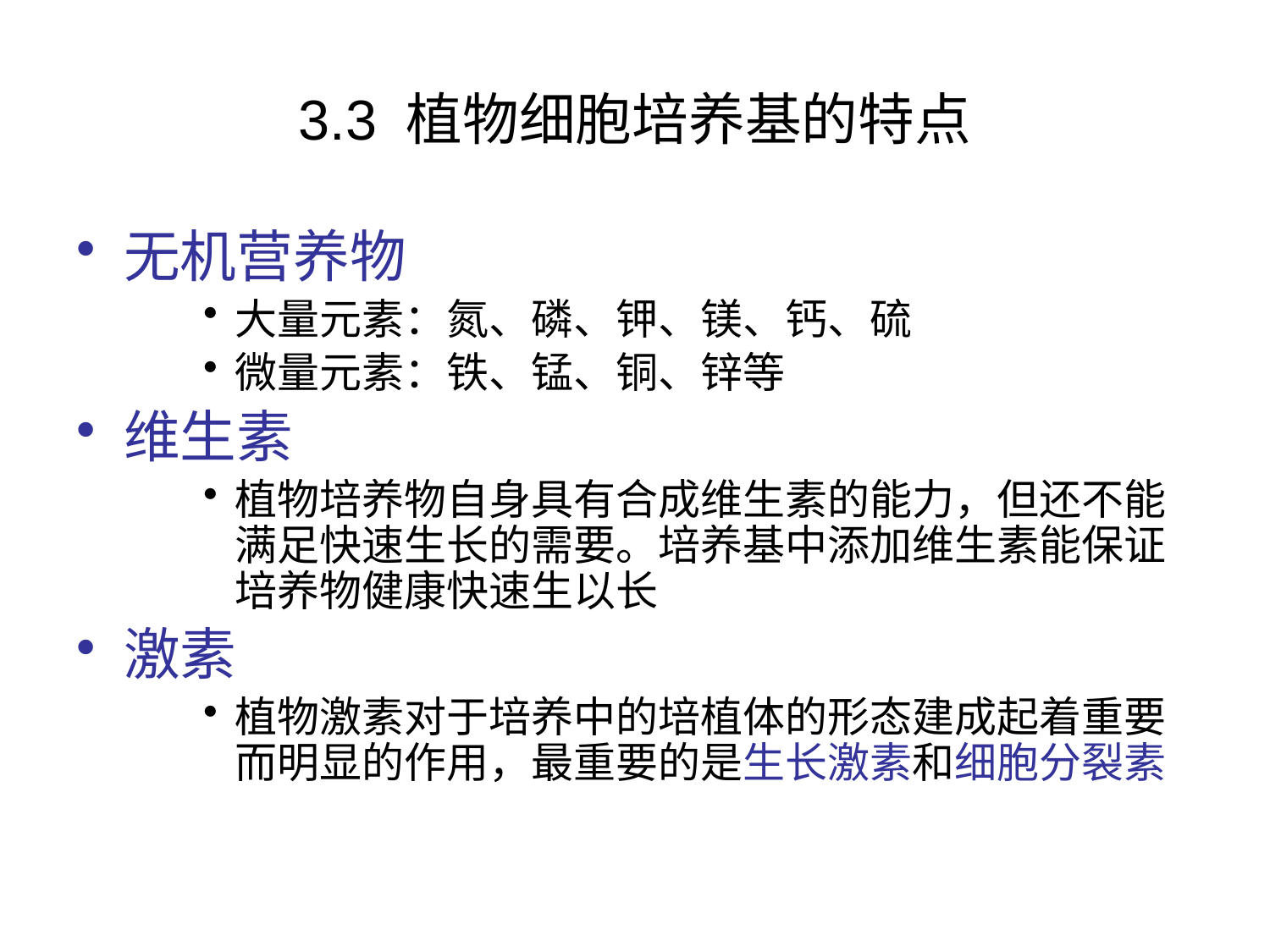

# 3.3 植物细胞培养基的特点
无机营养物
大量元素：氮、磷、钾、镁、钙、硫
微量元素：铁、锰、铜、锌等
维生素
植物培养物自身具有合成维生素的能力，但还不能满足快速生长的需要。培养基中添加维生素能保证培养物健康快速生以长
激素
植物激素对于培养中的培植体的形态建成起着重要而明显的作用，最重要的是生长激素和细胞分裂素